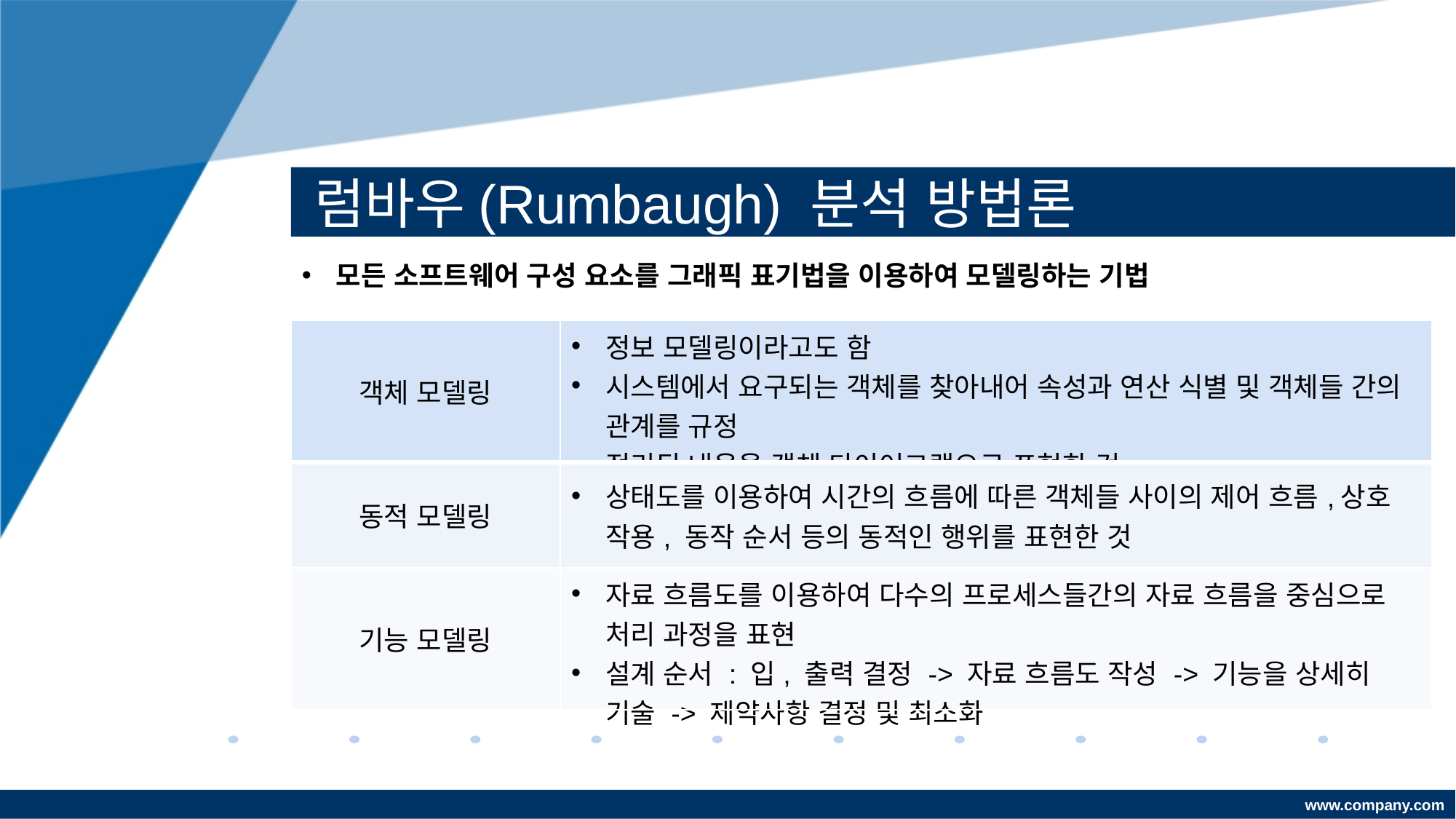

# 럼바우(Rumbaugh) 분석 방법론
모든 소프트웨어 구성 요소를 그래픽 표기법을 이용하여 모델링하는 기법
| 객체 모델링 | 정보 모델링이라고도 함 시스템에서 요구되는 객체를 찾아내어 속성과 연산 식별 및 객체들 간의 관계를 규정 정리된 내용을 객체 다이어그램으로 표현한 것 |
| --- | --- |
| 동적 모델링 | 상태도를 이용하여 시간의 흐름에 따른 객체들 사이의 제어 흐름,상호 작용, 동작 순서 등의 동적인 행위를 표현한 것 |
| 기능 모델링 | 자료 흐름도를 이용하여 다수의 프로세스들간의 자료 흐름을 중심으로 처리 과정을 표현 설계 순서 : 입, 출력 결정 -> 자료 흐름도 작성 -> 기능을 상세히 기술 -> 제약사항 결정 및 최소화 |